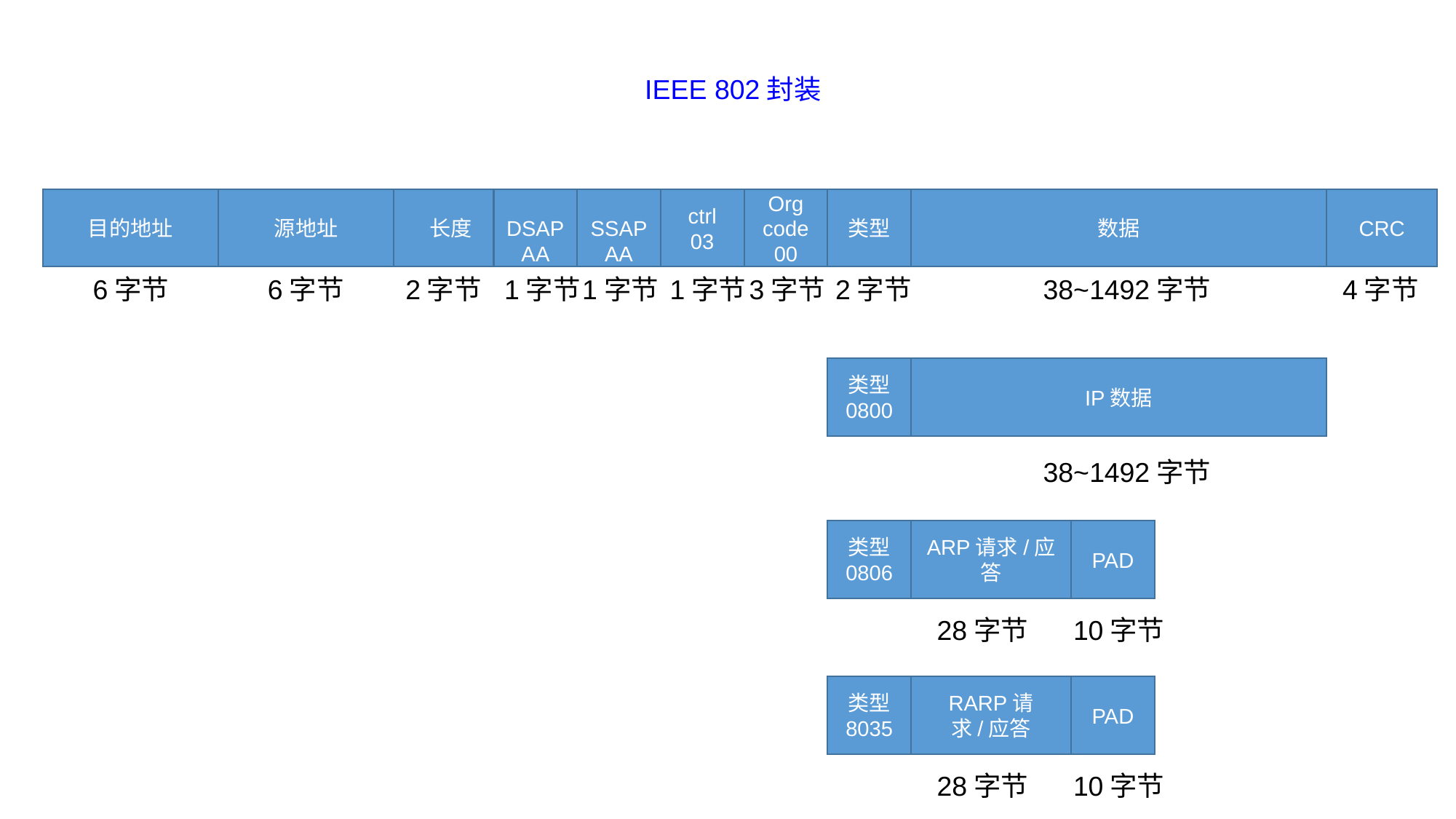

IEEE 802封装
CRC
数据
类型
ctrl
03
Org code
00
 SSAP
AA
  长度
 DSAP
AA
源地址
目的地址
6字节
6字节
2字节
1字节
1字节
1字节
3字节
2字节
38~1492字节
4字节
IP数据
类型
0800
38~1492字节
ARP请求/应答
PAD
类型
0806
28字节
10字节
RARP请求/应答
PAD
类型
8035
28字节
10字节